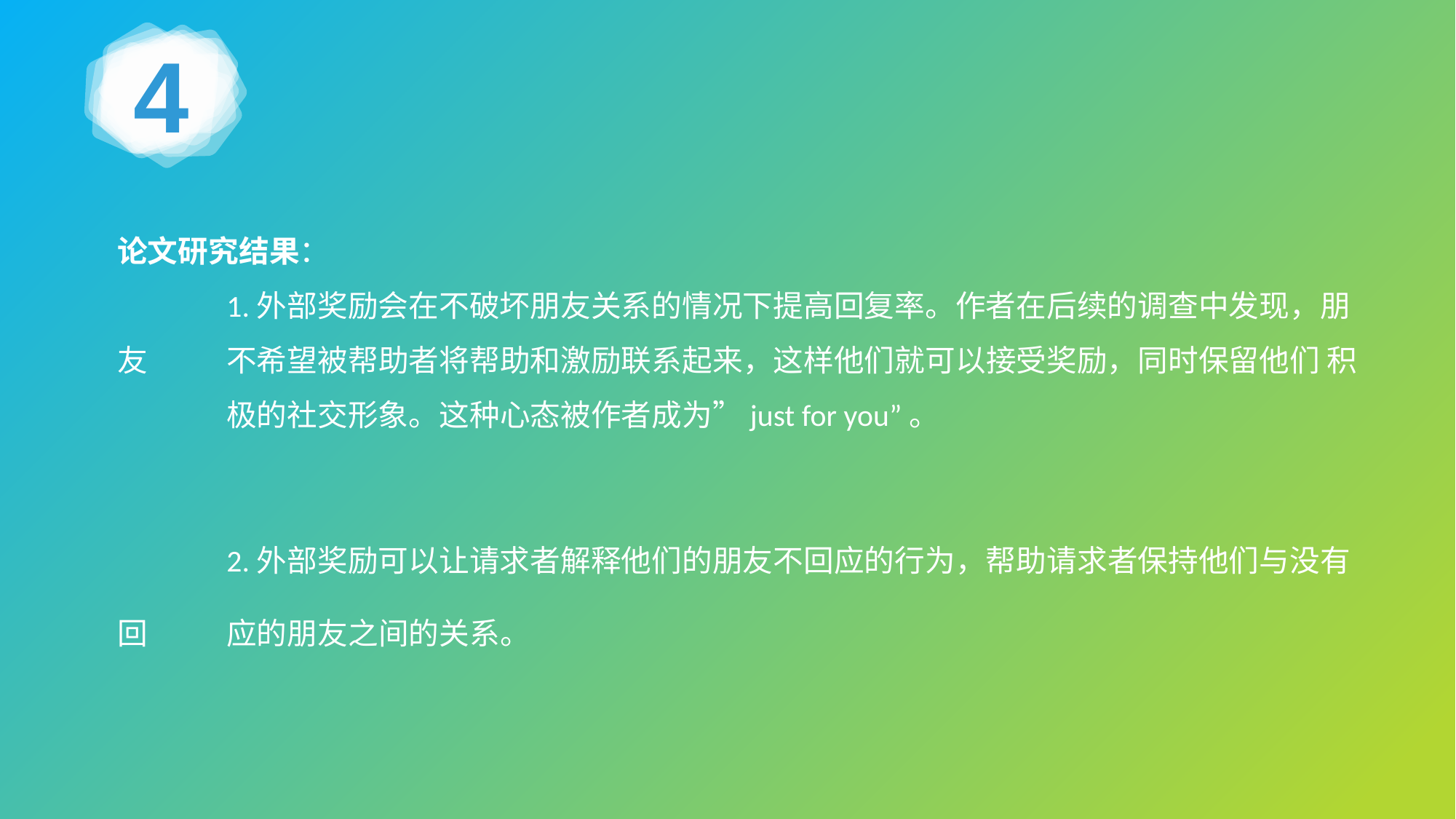

4

论文研究结果：
	1.外部奖励会在不破坏朋友关系的情况下提高回复率。作者在后续的调查中发现，朋友	不希望被帮助者将帮助和激励联系起来，这样他们就可以接受奖励，同时保留他们 积	极的社交形象。这种心态被作者成为”just for you”。

	2.外部奖励可以让请求者解释他们的朋友不回应的行为，帮助请求者保持他们与没有回	应的朋友之间的关系。